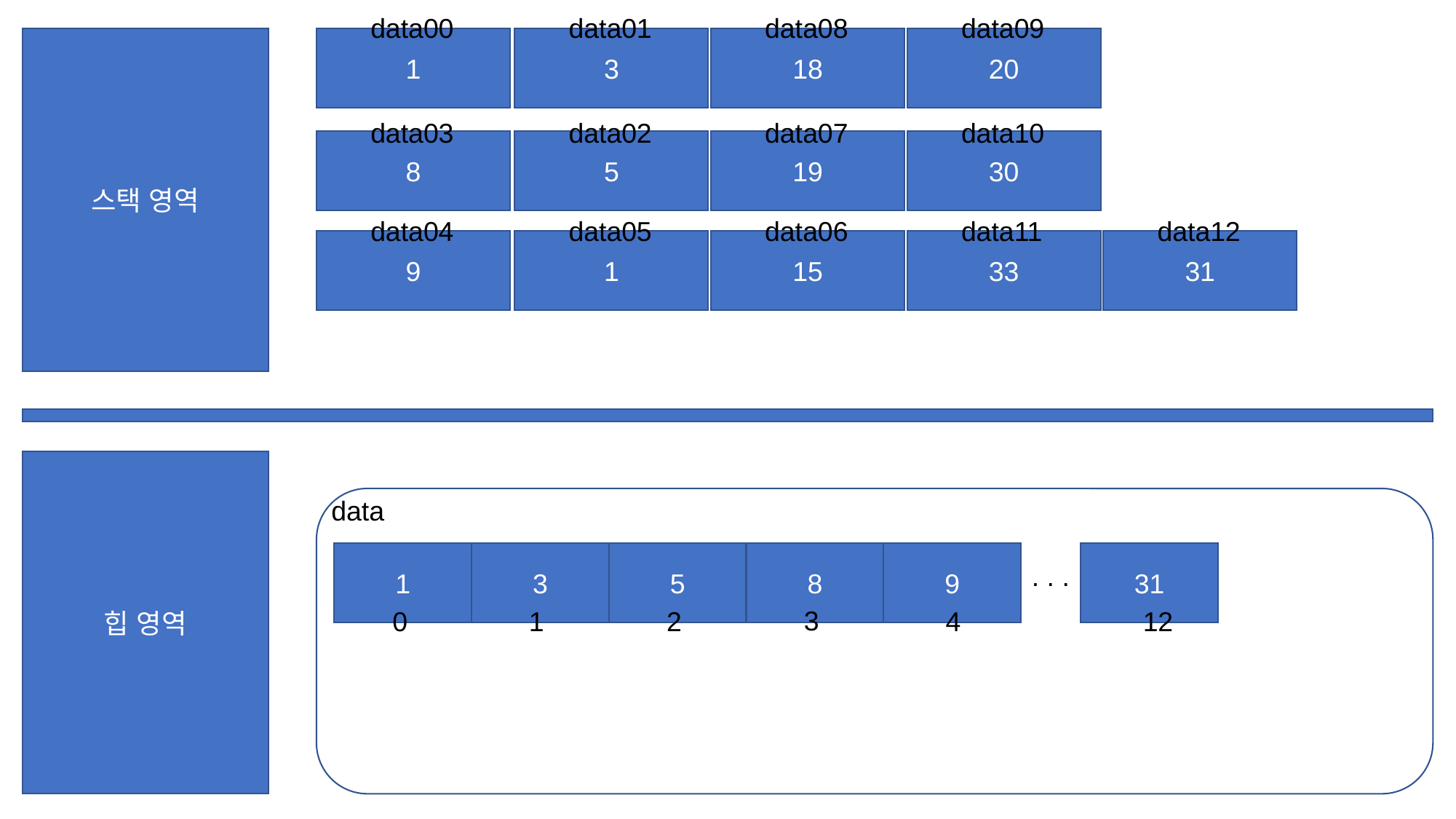

data00
data01
data08
data09
스택 영역
1
3
18
20
data03
data02
data07
data10
8
5
19
30
data04
data05
data06
data11
data12
9
1
15
33
31

힙 영역

data
1
3
5
8
9
31
. . .
3
0
1
2
4
12